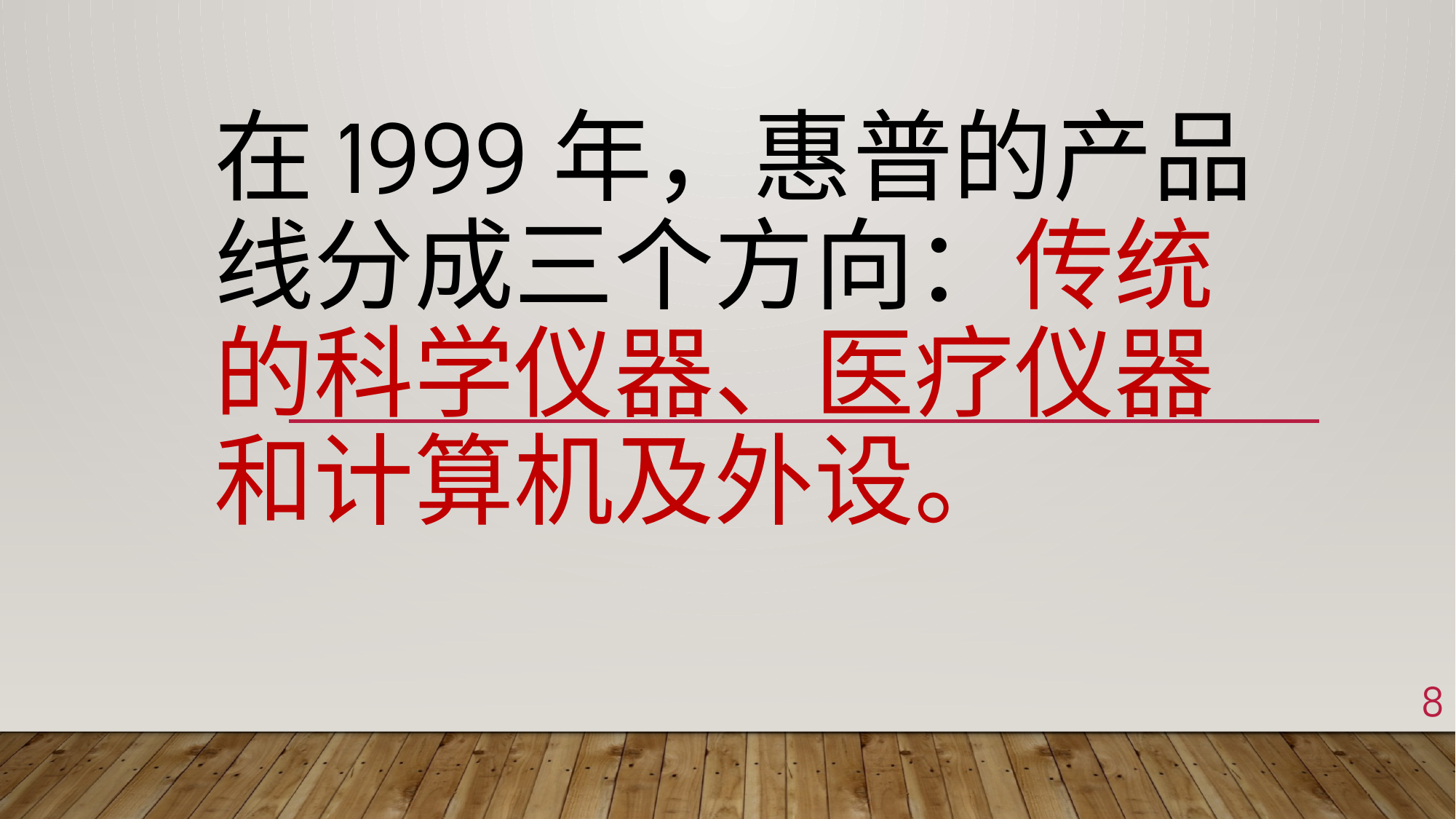

# 在1999年，惠普的产品线分成三个方向：传统的科学仪器、医疗仪器和计算机及外设。
8